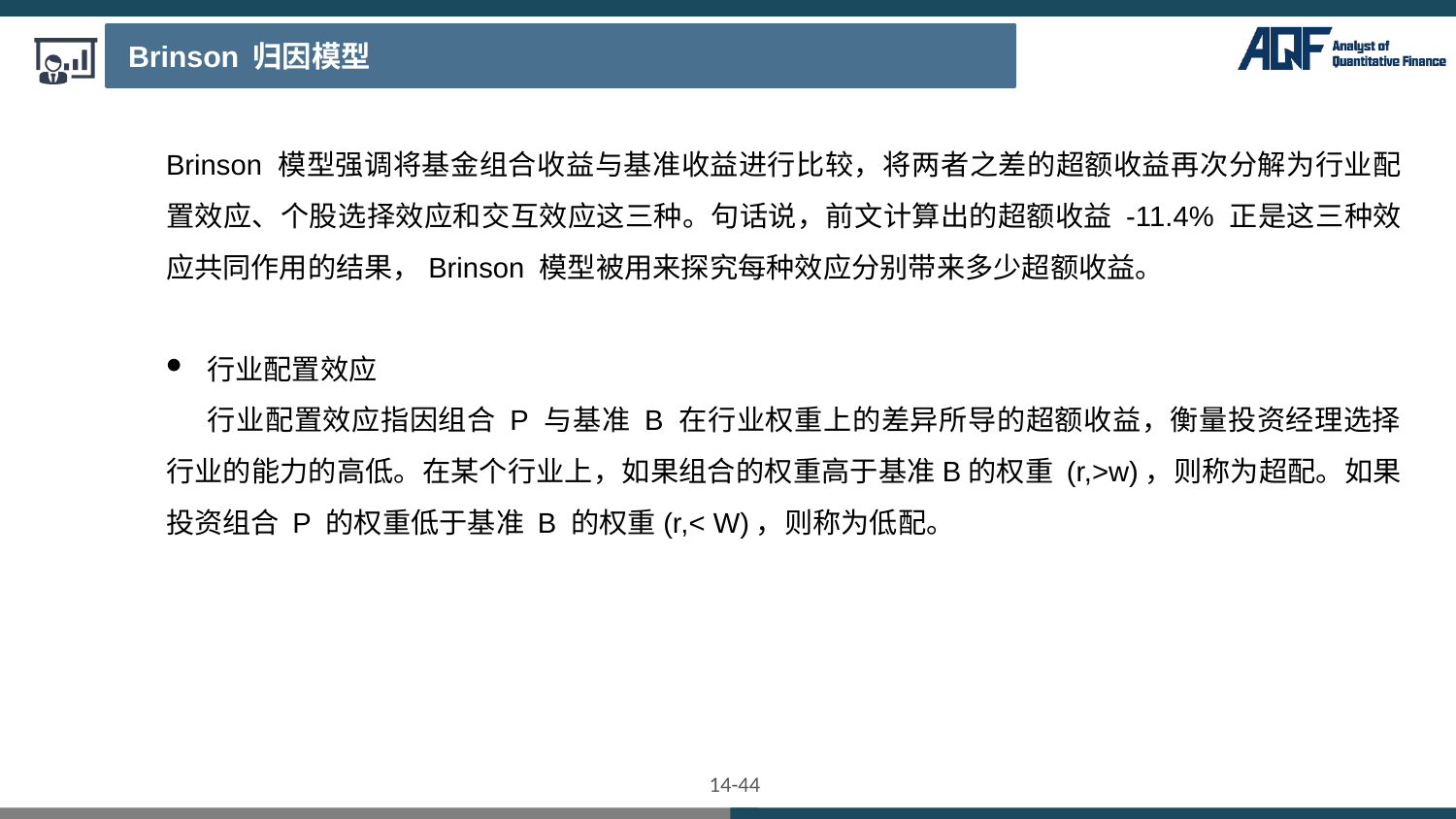

Brinson 归因模型
Brinson 模型强调将基金组合收益与基准收益进行比较，将两者之差的超额收益再次分解为行业配置效应、个股选择效应和交互效应这三种。句话说，前文计算出的超额收益 -11.4% 正是这三种效应共同作用的结果，Brinson 模型被用来探究每种效应分别带来多少超额收益。

行业配置效应
     行业配置效应指因组合 P 与基准 B 在行业权重上的差异所导的超额收益，衡量投资经理选择行业的能力的高低。在某个行业上，如果组合的权重高于基准B的权重 (r,>w)，则称为超配。如果投资组合 P 的权重低于基准 B 的权重(r,< W)，则称为低配。